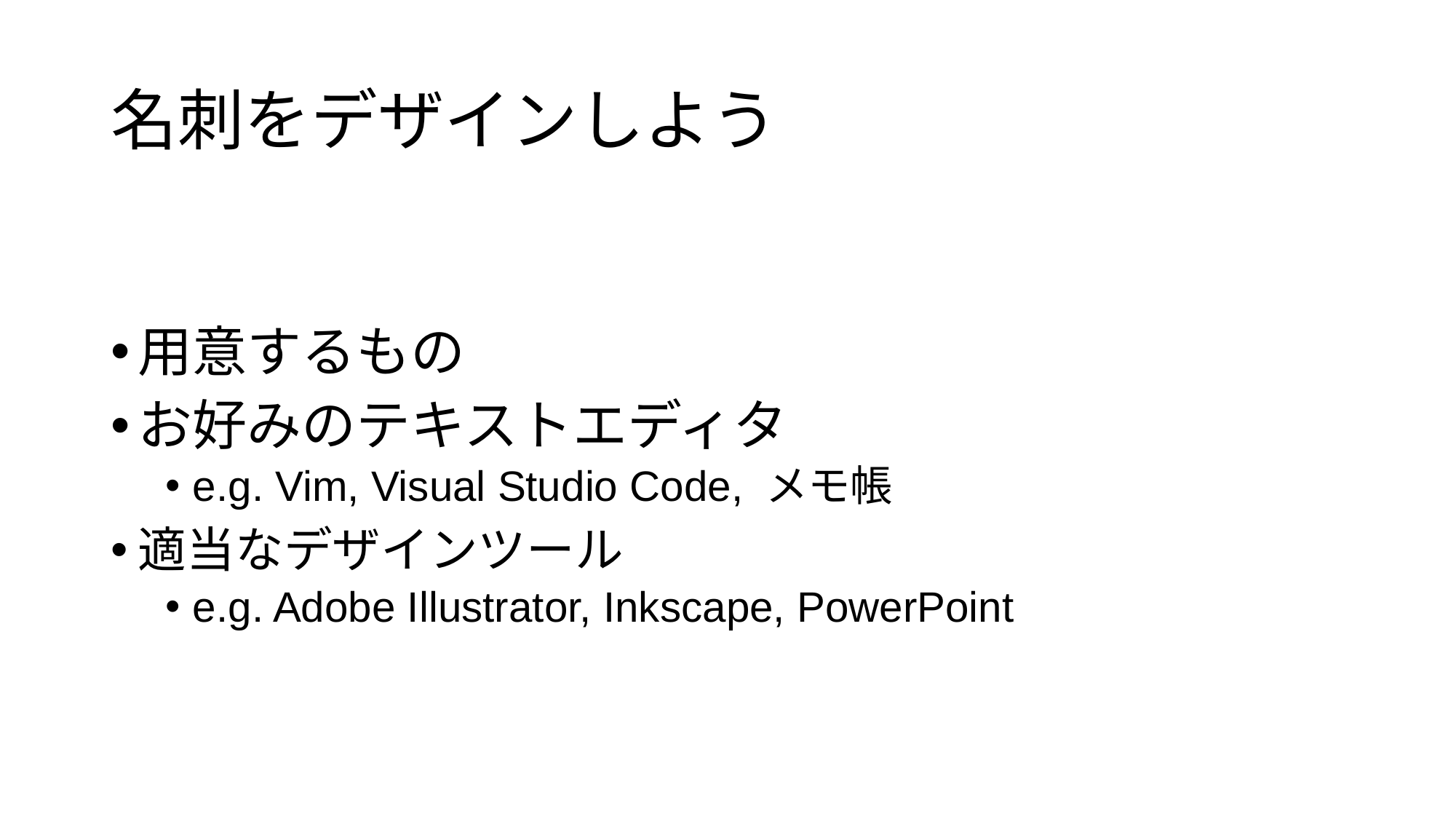

# 名刺をデザインしよう
用意するもの
お好みのテキストエディタ
e.g. Vim, Visual Studio Code, メモ帳
適当なデザインツール
e.g. Adobe Illustrator, Inkscape, PowerPoint